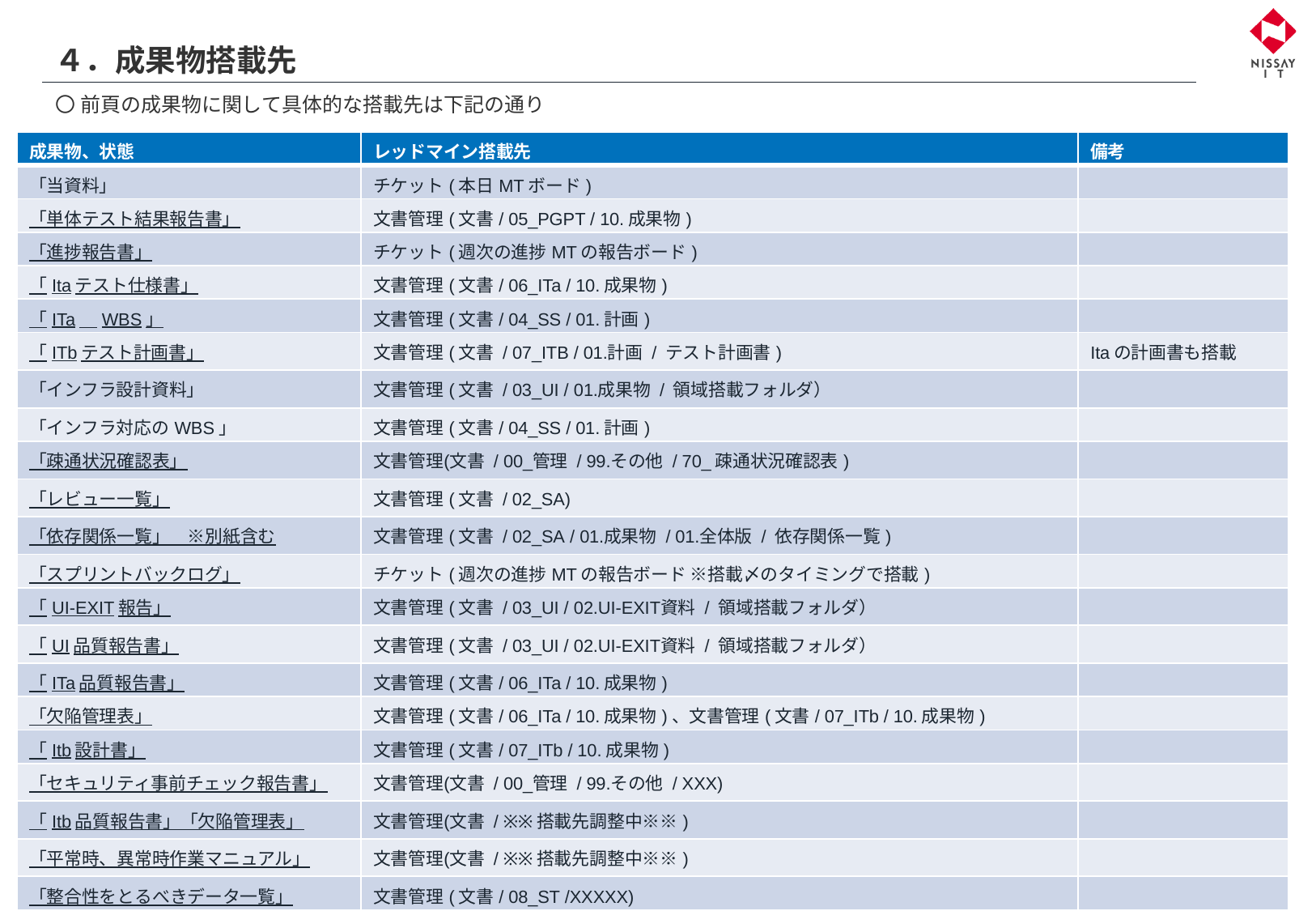

# ４．成果物搭載先
〇 前頁の成果物に関して具体的な搭載先は下記の通り
| 成果物、状態 | レッドマイン搭載先 | 備考 |
| --- | --- | --- |
| 「当資料」 | チケット(本日MTボード) |  |
| 「単体テスト結果報告書」 | 文書管理(文書/ 05\_PGPT / 10.成果物) |  |
| 「進捗報告書」 | チケット(週次の進捗MTの報告ボード) |  |
| 「Itaテスト仕様書」 | 文書管理(文書/ 06\_ITa / 10.成果物) |  |
| 「ITa　WBS」 | 文書管理(文書/ 04\_SS / 01.計画) |  |
| 「ITbテスト計画書」 | 文書管理(文書 / 07\_ITB / 01.計画 / テスト計画書) | Itaの計画書も搭載 |
| 「インフラ設計資料」 | 文書管理(文書 / 03\_UI / 01.成果物 / 領域搭載フォルダ） |  |
| 「インフラ対応のWBS」 | 文書管理(文書/ 04\_SS / 01.計画) |  |
| 「疎通状況確認表」 | 文書管理(文書 / 00\_管理 / 99.その他 / 70\_疎通状況確認表) |  |
| 「レビュー一覧」 | 文書管理(文書 / 02\_SA) |  |
| 「依存関係一覧」　※別紙含む | 文書管理(文書 / 02\_SA / 01.成果物 / 01.全体版 / 依存関係一覧) |  |
| 「スプリントバックログ」 | チケット(週次の進捗MTの報告ボード ※搭載〆のタイミングで搭載) |  |
| 「UI-EXIT報告」 | 文書管理(文書 / 03\_UI / 02.UI-EXIT資料 / 領域搭載フォルダ） |  |
| 「UI品質報告書」 | 文書管理(文書 / 03\_UI / 02.UI-EXIT資料 / 領域搭載フォルダ） |  |
| 「ITa品質報告書」 | 文書管理(文書/ 06\_ITa / 10.成果物) |  |
| 「欠陥管理表」 | 文書管理(文書/ 06\_ITa / 10.成果物)、文書管理(文書/ 07\_ITb / 10.成果物) |  |
| 「Itb設計書」 | 文書管理(文書/ 07\_ITb / 10.成果物) |  |
| 「セキュリティ事前チェック報告書」 | 文書管理(文書 / 00\_管理 / 99.その他 / XXX) |  |
| 「Itb品質報告書」「欠陥管理表」 | 文書管理(文書 / ※※搭載先調整中※※) |  |
| 「平常時、異常時作業マニュアル」 | 文書管理(文書 / ※※搭載先調整中※※) |  |
| 「整合性をとるべきデータ一覧」 | 文書管理(文書/ 08\_ST /XXXXX) |  |
| 「見積もり」3-4月 | 別途依頼予定 |  |
4